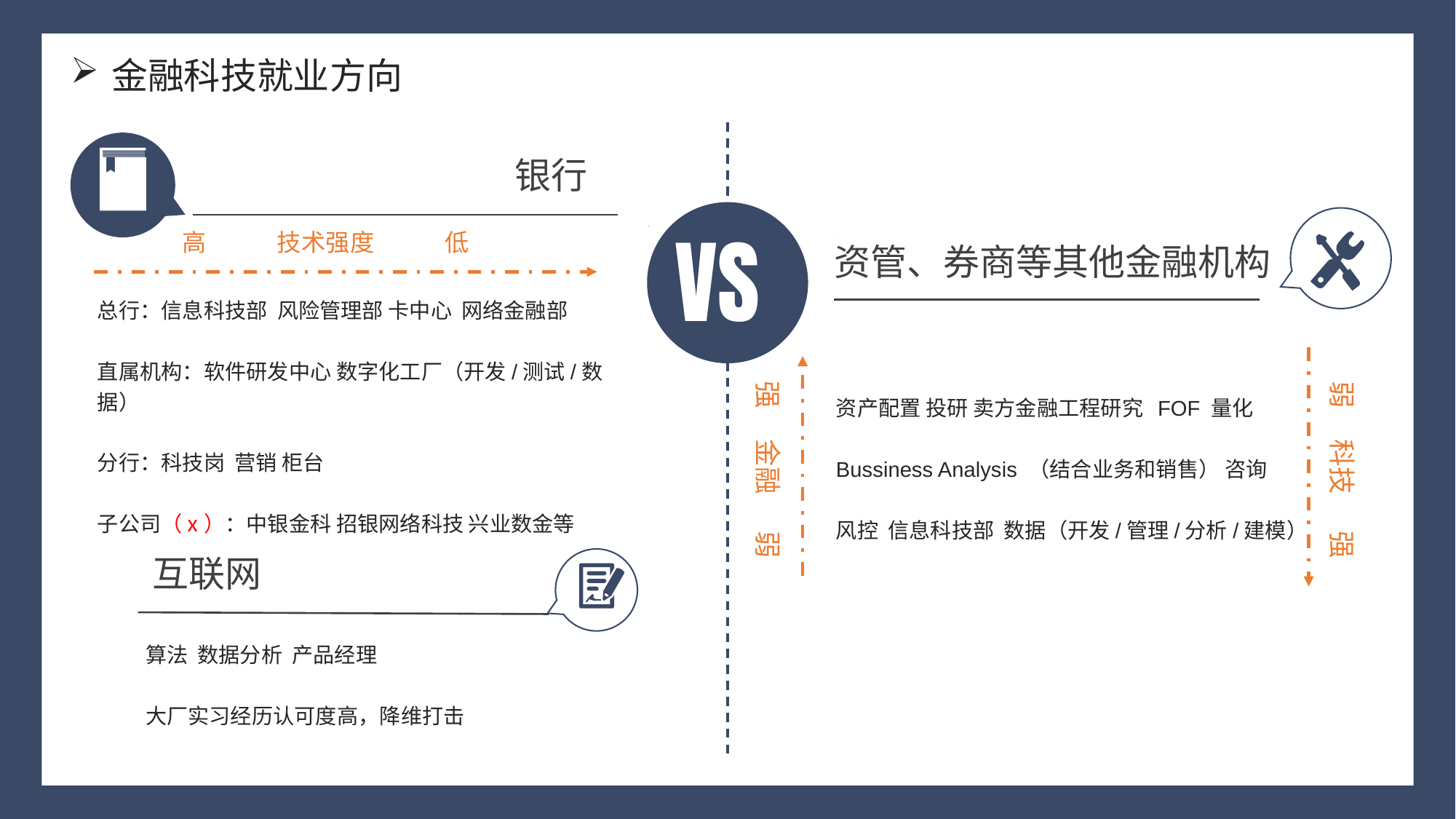

金融科技就业方向

银行

高             技术强度             低
VS

资管、券商等其他金融机构
总行：信息科技部  风险管理部 卡中心  网络金融部

直属机构：软件研发中心 数字化工厂（开发/测试/数据）

分行：科技岗  营销 柜台

子公司（ⅹ）：中银金科 招银网络科技 兴业数金等
强     金融      弱
弱     科技      强
资产配置 投研 卖方金融工程研究  FOF 量化

Bussiness Analysis （结合业务和销售） 咨询

风控  信息科技部  数据（开发/管理/分析/建模）
互联网

算法  数据分析  产品经理

大厂实习经历认可度高，降维打击